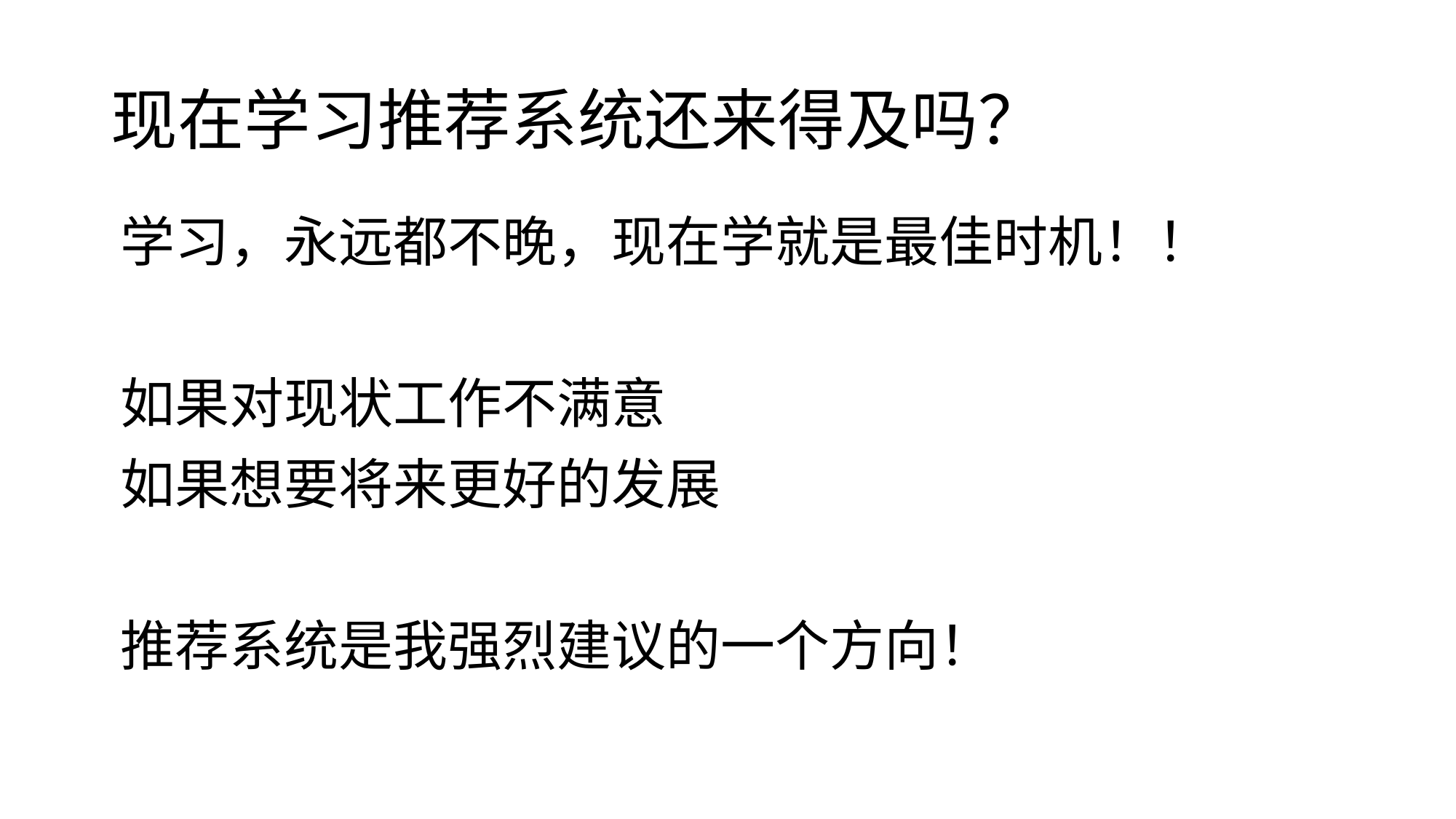

# 现在学习推荐系统还来得及吗？
学习，永远都不晚，现在学就是最佳时机！！

如果对现状工作不满意
如果想要将来更好的发展

推荐系统是我强烈建议的一个方向！